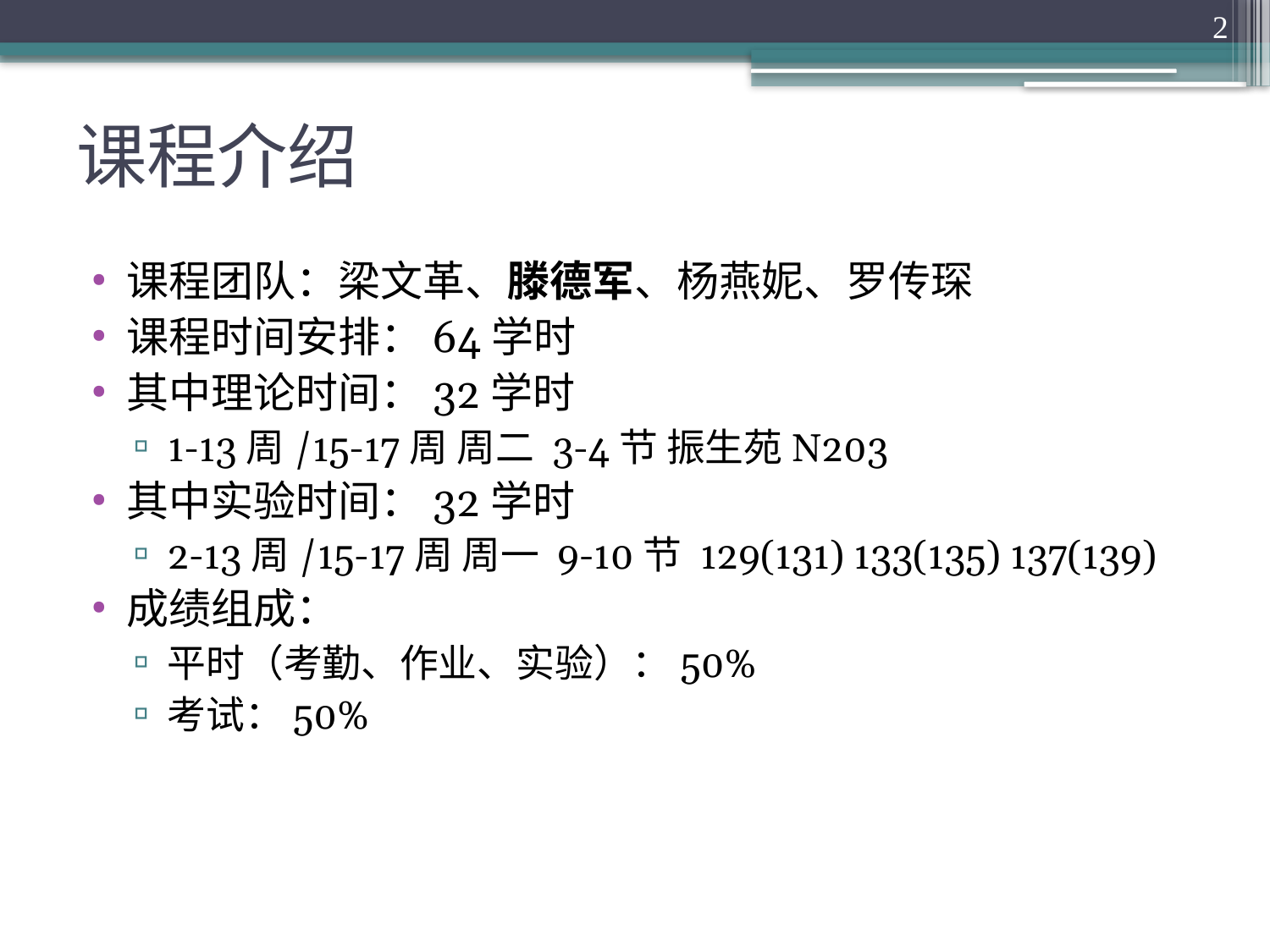

2
# 课程介绍
课程团队：梁文革、滕德军、杨燕妮、罗传琛
课程时间安排：64学时
其中理论时间：32学时
1-13周/15-17周 周二 3-4节 振生苑N203
其中实验时间：32学时
2-13周/15-17周 周一 9-10节 129(131) 133(135) 137(139)
成绩组成：
平时（考勤、作业、实验）：50%
考试：50%